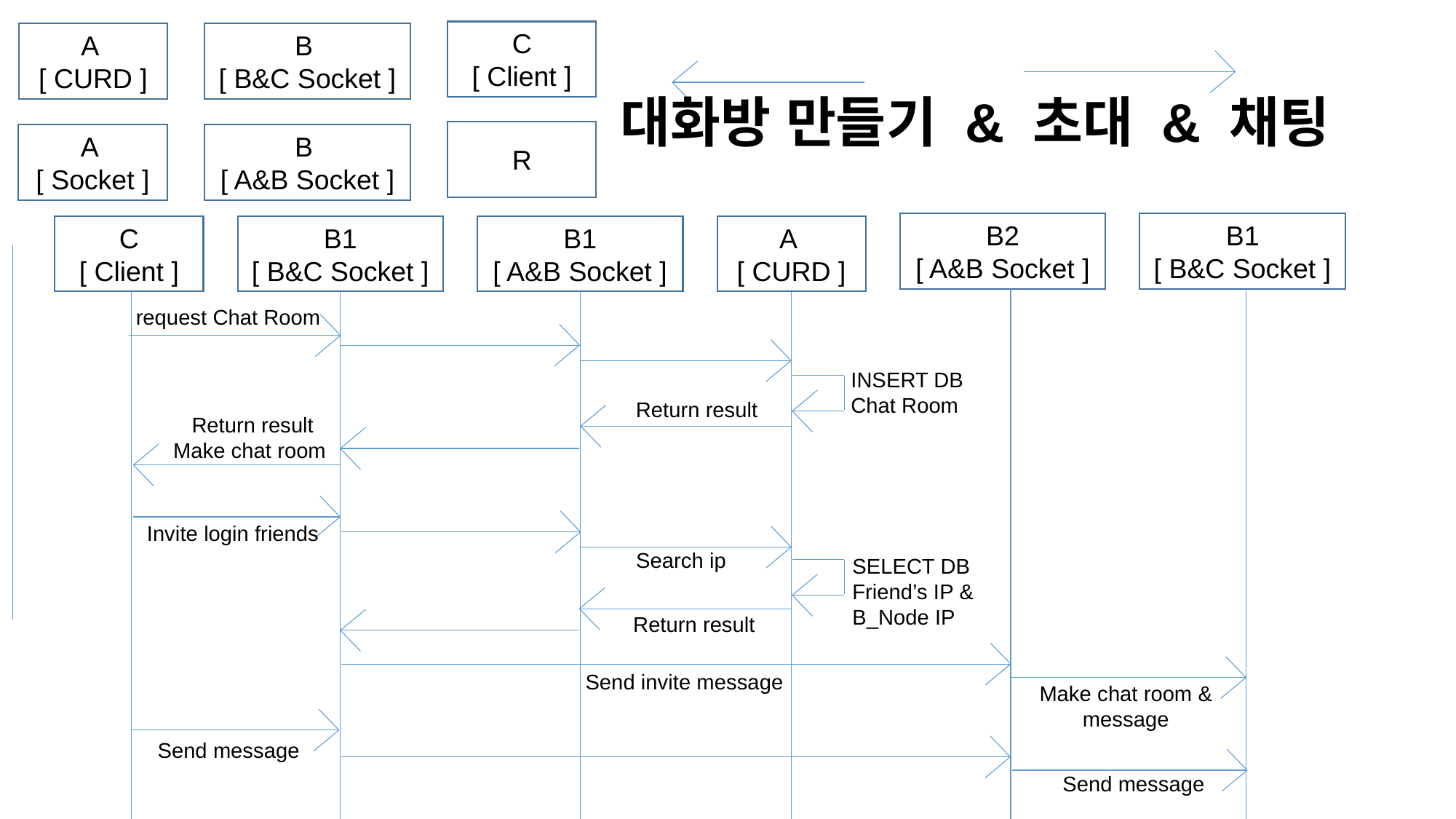

C
[ Client ]
A
[ CURD ]
B
[ B&C Socket ]
대화방 만들기 & 초대 & 채팅
R
A
[ Socket ]
B
[ A&B Socket ]
B2
[ A&B Socket ]
B1
[ B&C Socket ]
C
[ Client ]
B1
[ B&C Socket ]
B1
[ A&B Socket ]
A
[ CURD ]
request Chat Room
INSERT DB
Chat Room
Return result
Return result
Make chat room
Invite login friends
Search ip
SELECT DB
Friend’s IP &
B_Node IP
Return result
Send invite message
Make chat room &
message
Send message
Send message